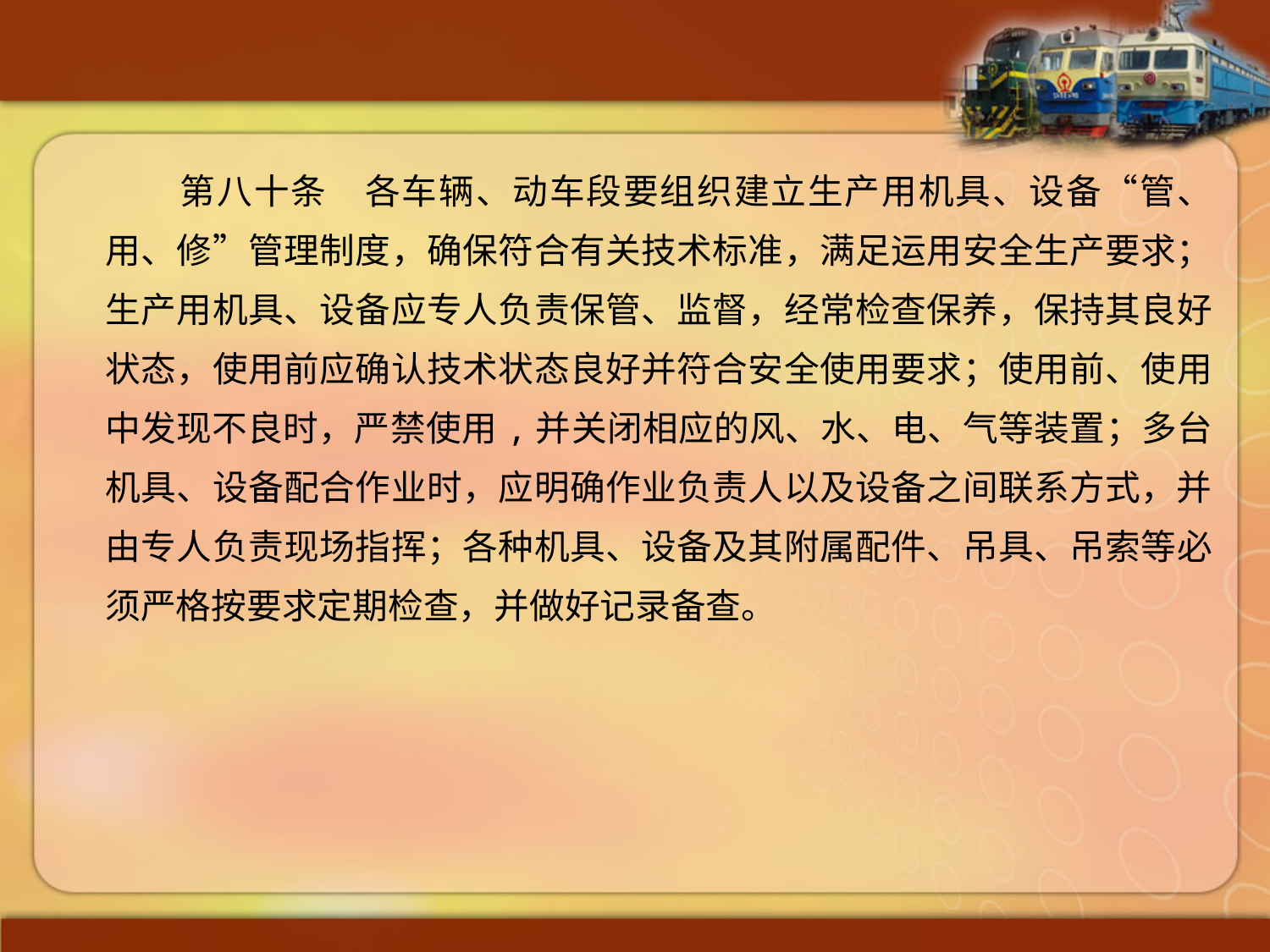

#
第八十条　各车辆、动车段要组织建立生产用机具、设备“管、用、修”管理制度，确保符合有关技术标准，满足运用安全生产要求；生产用机具、设备应专人负责保管、监督，经常检查保养，保持其良好状态，使用前应确认技术状态良好并符合安全使用要求；使用前、使用中发现不良时，严禁使用,并关闭相应的风、水、电、气等装置；多台机具、设备配合作业时，应明确作业负责人以及设备之间联系方式，并由专人负责现场指挥；各种机具、设备及其附属配件、吊具、吊索等必须严格按要求定期检查，并做好记录备查。